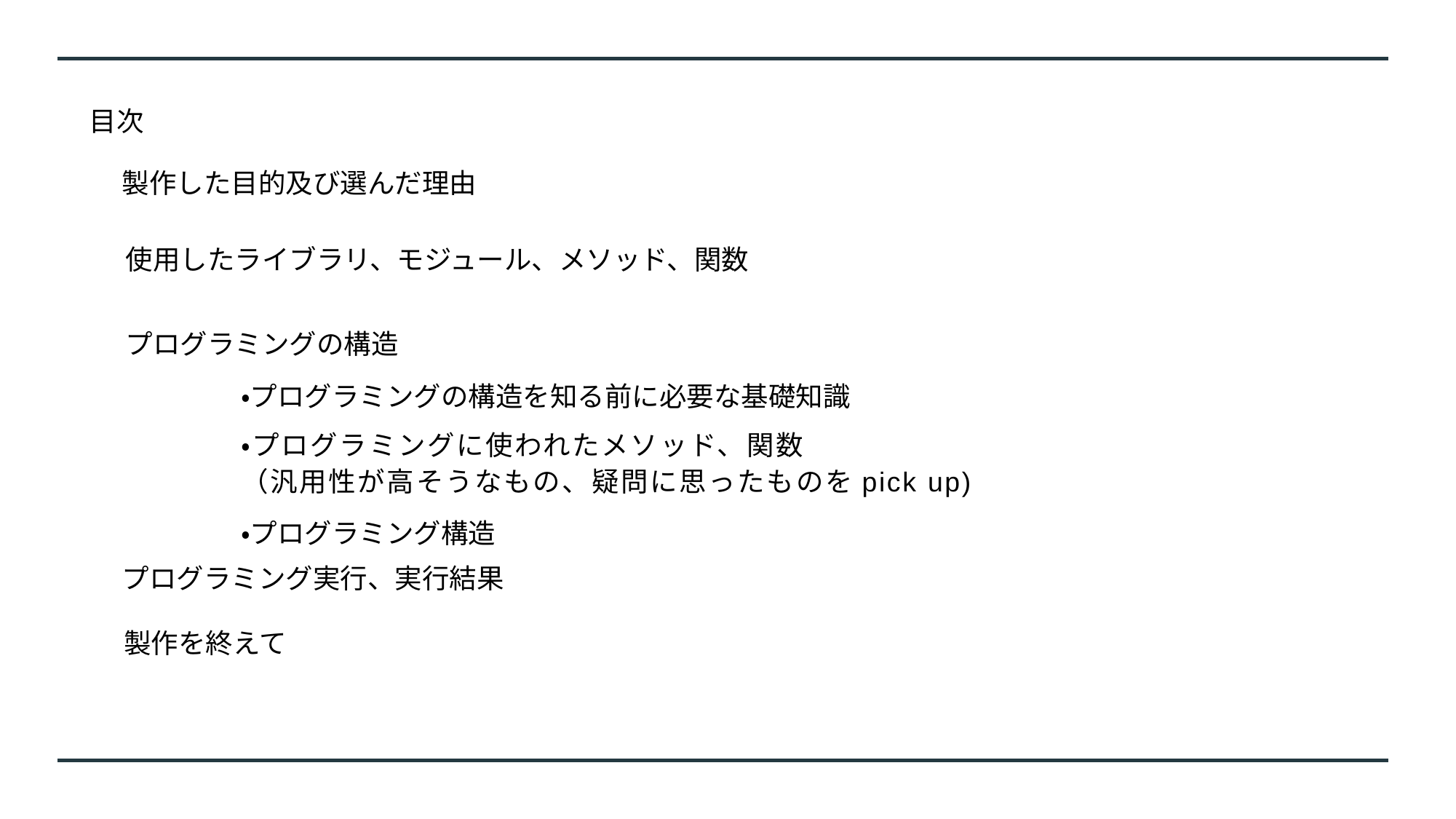

目次
製作した目的及び選んだ理由
使用したライブラリ、モジュール、メソッド、関数
プログラミングの構造
・プログラミングの構造を知る前に必要な基礎知識
・プログラミングに使われたメソッド、関数
（汎用性が高そうなもの、疑問に思ったものをpick up)
・プログラミング構造
プログラミング実行、実行結果
製作を終えて